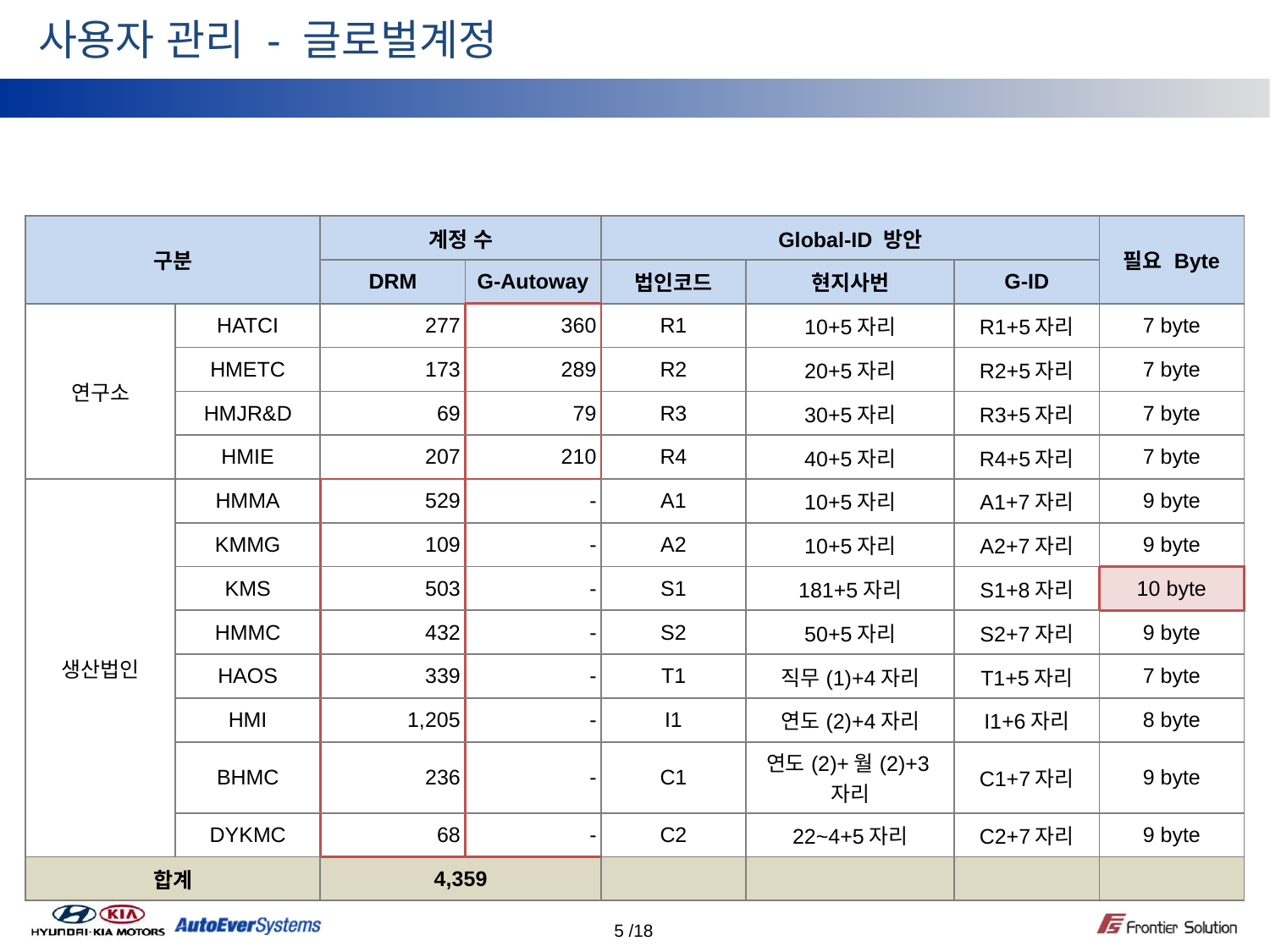

사용자 관리 - 글로벌계정
| 구분 |  | 계정 수 |  | Global-ID 방안 |  |  | 필요 Byte |
| --- | --- | --- | --- | --- | --- | --- | --- |
|  |  | DRM | G-Autoway | 법인코드 | 현지사번 | G-ID |  |
| 연구소 | HATCI | 277 | 360 | R1 | 10+5자리 | R1+5자리 | 7 byte |
|  | HMETC | 173 | 289 | R2 | 20+5자리 | R2+5자리 | 7 byte |
|  | HMJR&D | 69 | 79 | R3 | 30+5자리 | R3+5자리 | 7 byte |
|  | HMIE | 207 | 210 | R4 | 40+5자리 | R4+5자리 | 7 byte |
| 생산법인 | HMMA | 529 | - | A1 | 10+5자리 | A1+7자리 | 9 byte |
|  | KMMG | 109 | - | A2 | 10+5자리 | A2+7자리 | 9 byte |
|  | KMS | 503 | - | S1 | 181+5자리 | S1+8자리 | 10 byte |
|  | HMMC | 432 | - | S2 | 50+5자리 | S2+7자리 | 9 byte |
|  | HAOS | 339 | - | T1 | 직무(1)+4자리 | T1+5자리 | 7 byte |
|  | HMI | 1,205 | - | I1 | 연도(2)+4자리 | I1+6자리 | 8 byte |
|  | BHMC | 236 | - | C1 | 연도(2)+월(2)+3자리 | C1+7자리 | 9 byte |
|  | DYKMC | 68 | - | C2 | 22~4+5자리 | C2+7자리 | 9 byte |
| 합계 |  | 4,359 |  |  |  |  |  |